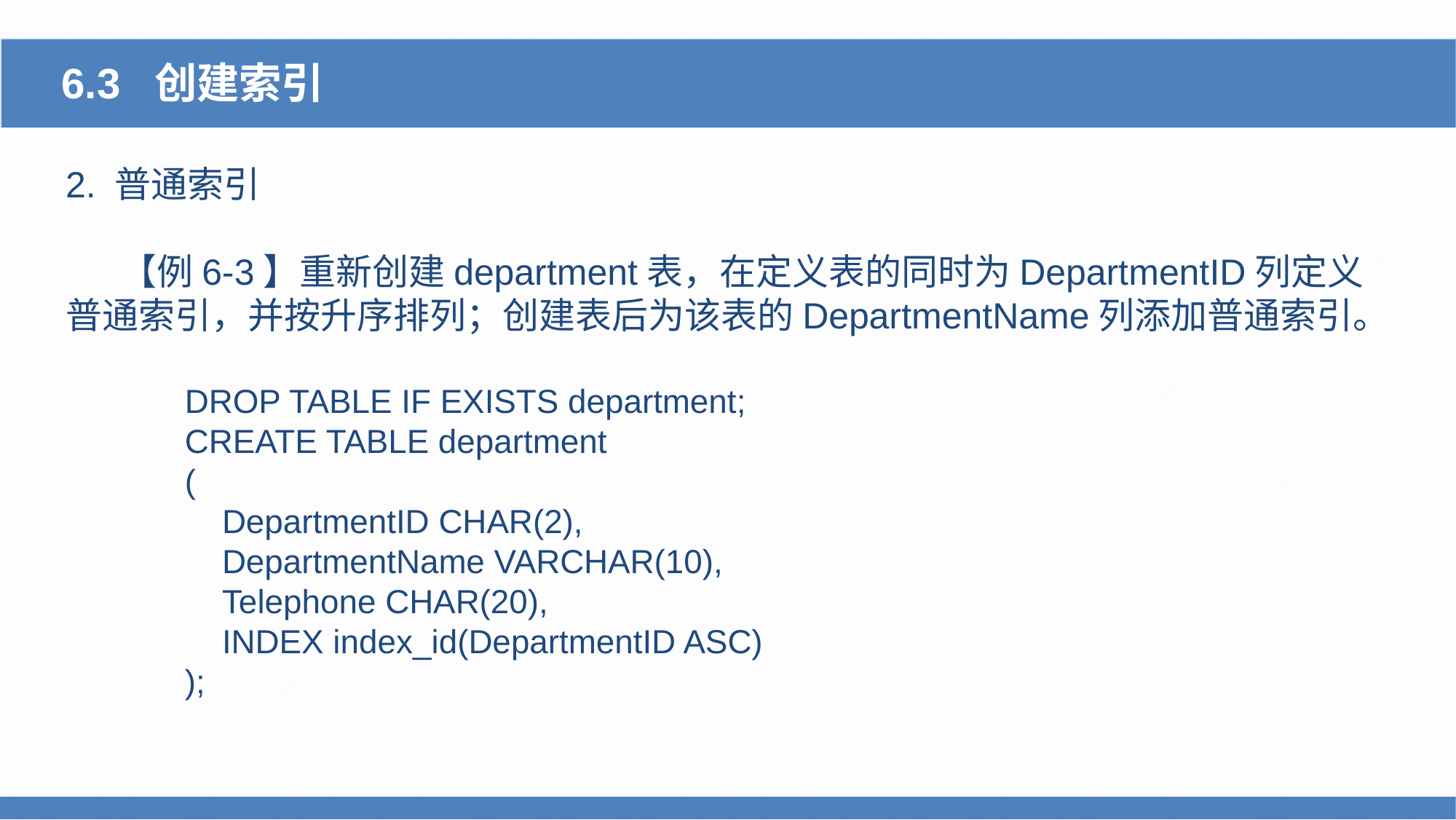

6.3  创建索引
2. 普通索引

【例6-3】重新创建department表，在定义表的同时为DepartmentID列定义普通索引，并按升序排列；创建表后为该表的DepartmentName列添加普通索引。

DROP TABLE IF EXISTS department;
CREATE TABLE department
(
    DepartmentID CHAR(2),
    DepartmentName VARCHAR(10),
    Telephone CHAR(20),
    INDEX index_id(DepartmentID ASC)
);